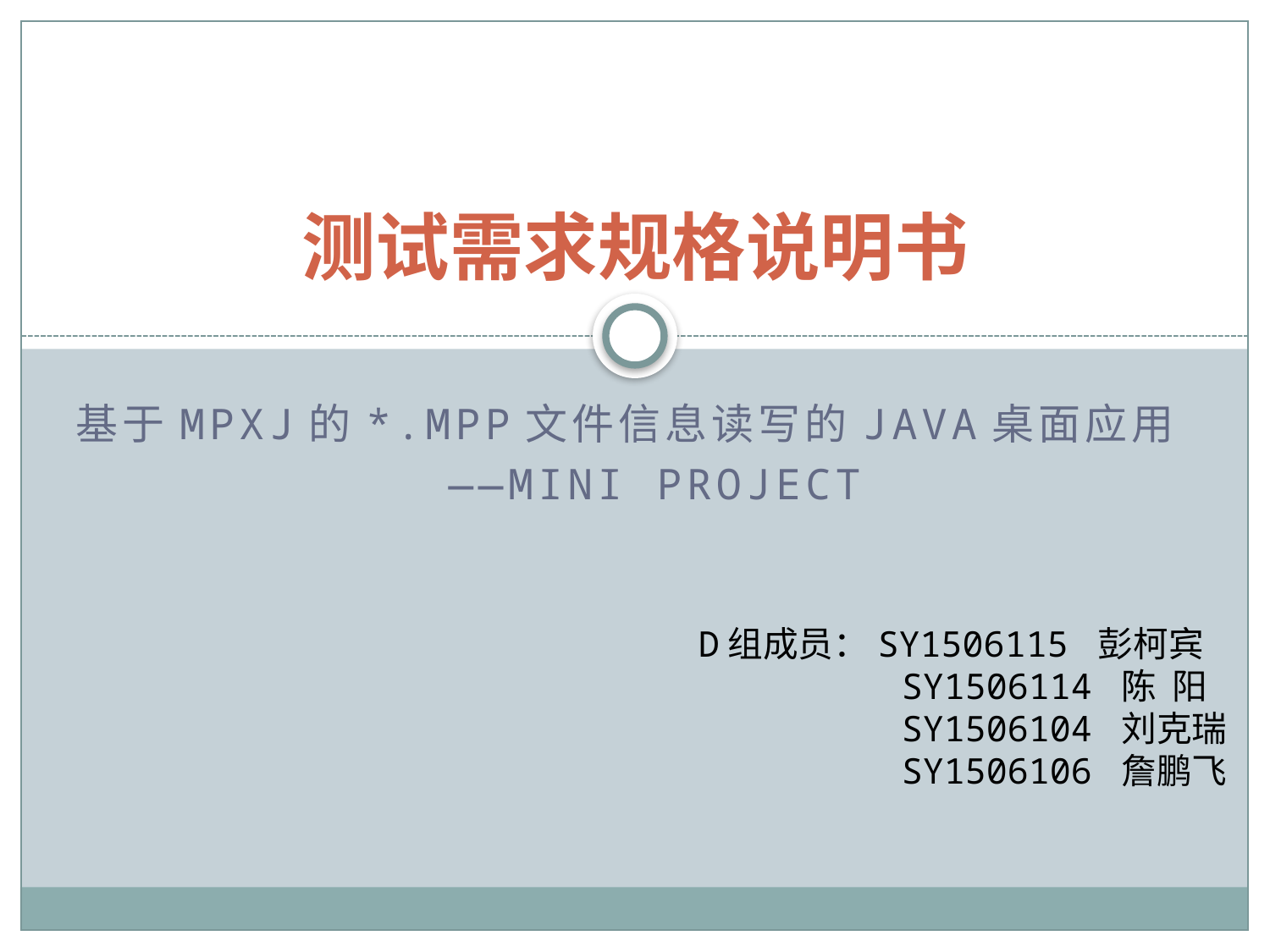

# 测试需求规格说明书
基于MPXJ的*.mpp文件信息读写的JAVA桌面应用
  ——Mini Project
      D组成员：SY1506115 彭柯宾
            SY1506114 陈  阳
            SY1506104 刘克瑞
            SY1506106 詹鹏飞